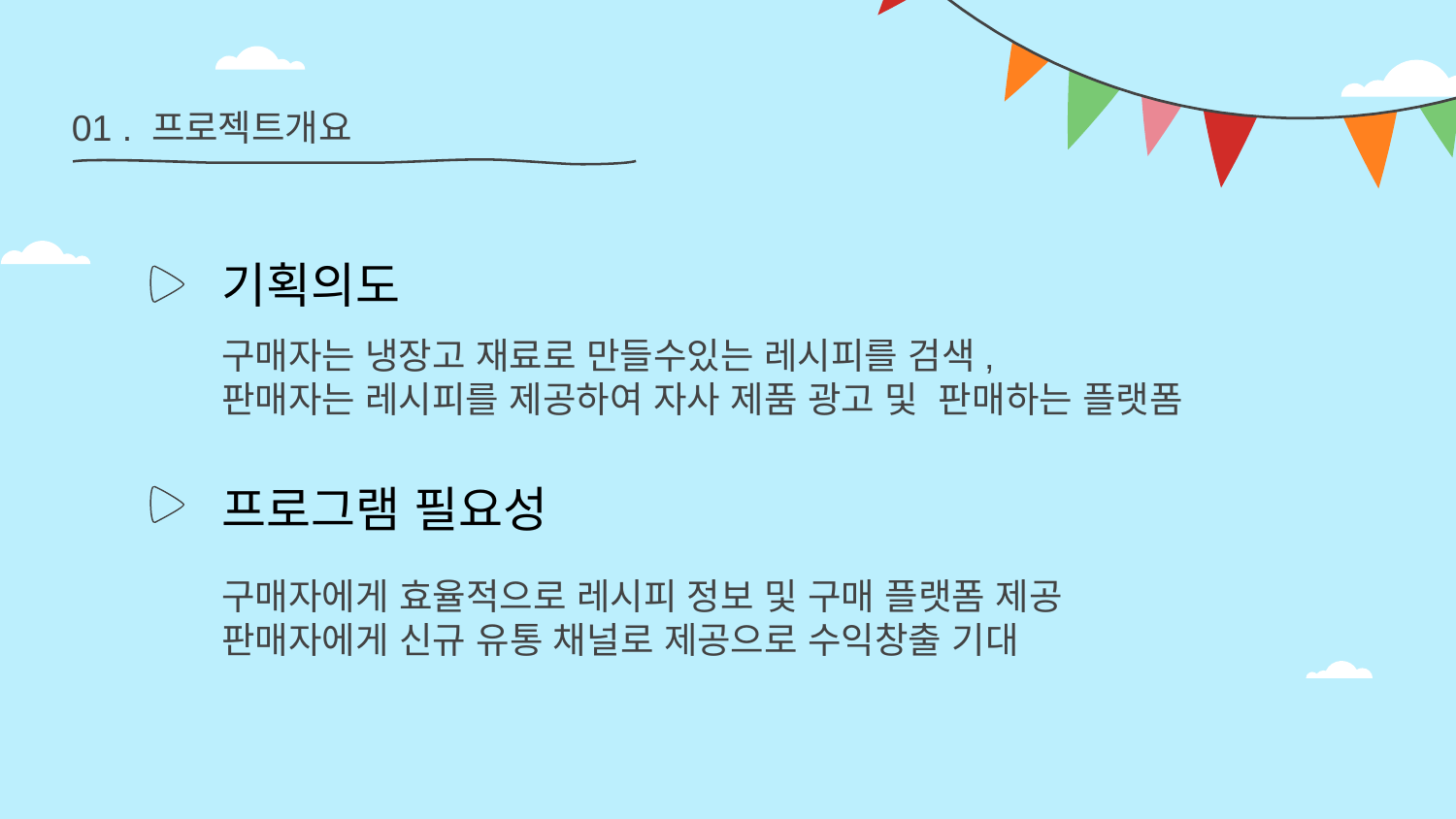

# 01 . 프로젝트개요
기획의도

구매자는 냉장고 재료로 만들수있는 레시피를 검색,
판매자는 레시피를 제공하여 자사 제품 광고 및  판매하는 플랫폼
프로그램 필요성

구매자에게 효율적으로 레시피 정보 및 구매 플랫폼 제공
판매자에게 신규 유통 채널로 제공으로 수익창출 기대